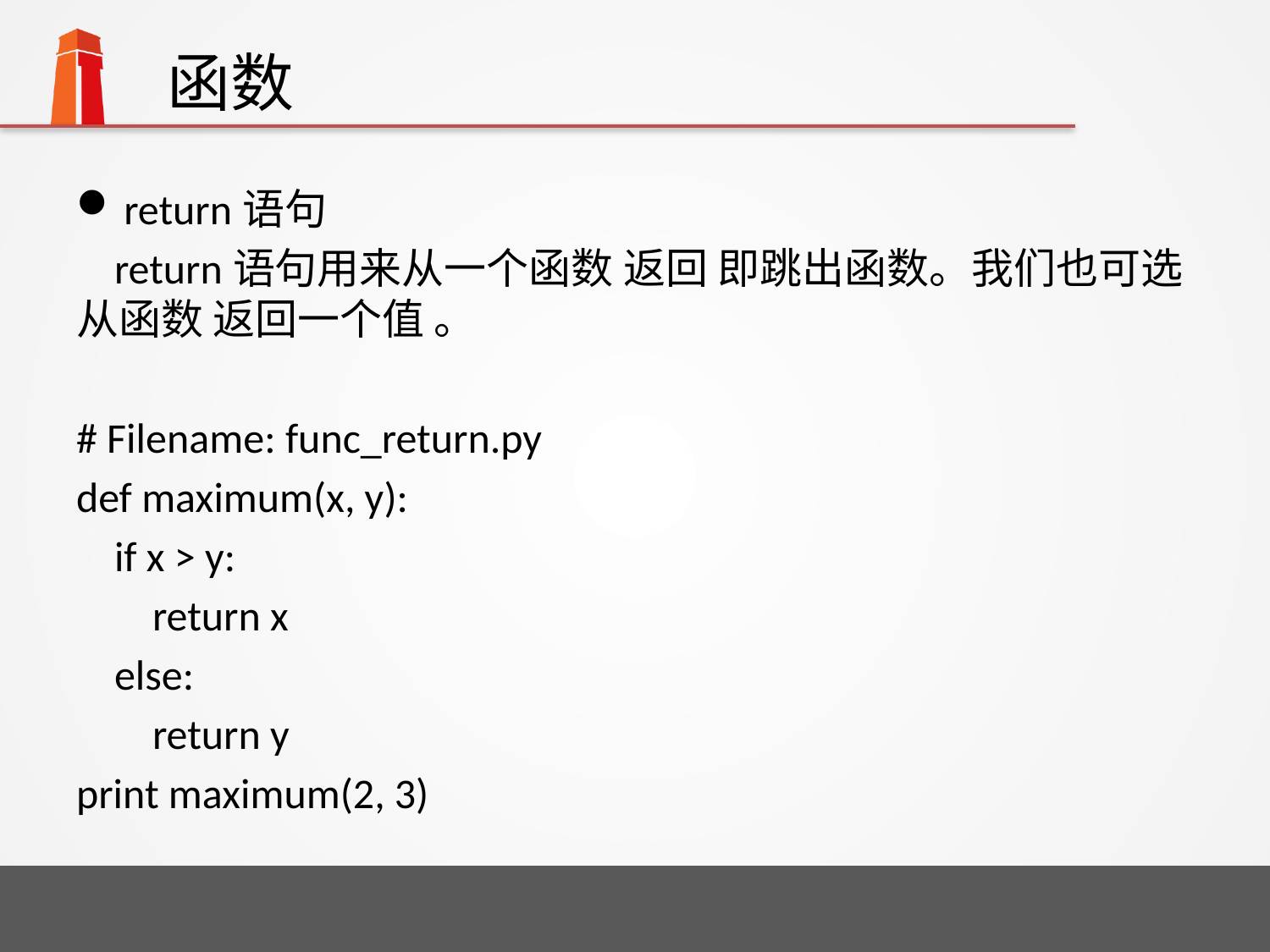

# 函数
return语句
    return语句用来从一个函数 返回 即跳出函数。我们也可选从函数 返回一个值 。

# Filename: func_return.py
def maximum(x, y):
    if x > y:
        return x
    else:
        return y
print maximum(2, 3)